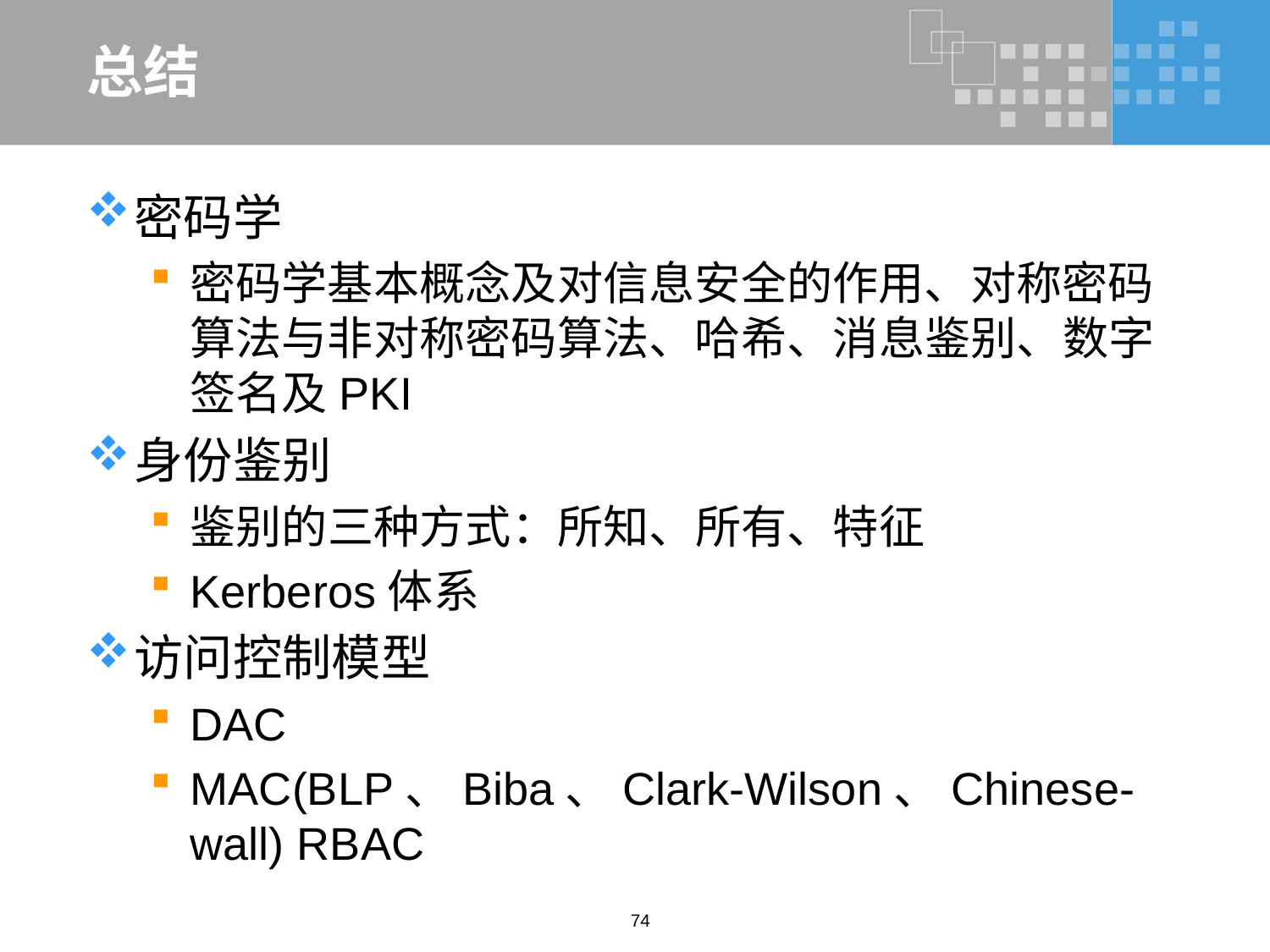

# 总结
密码学
密码学基本概念及对信息安全的作用、对称密码算法与非对称密码算法、哈希、消息鉴别、数字签名及PKI
身份鉴别
鉴别的三种方式：所知、所有、特征
Kerberos体系
访问控制模型
DAC
MAC(BLP、Biba、Clark-Wilson、Chinese-wall) RBAC
74